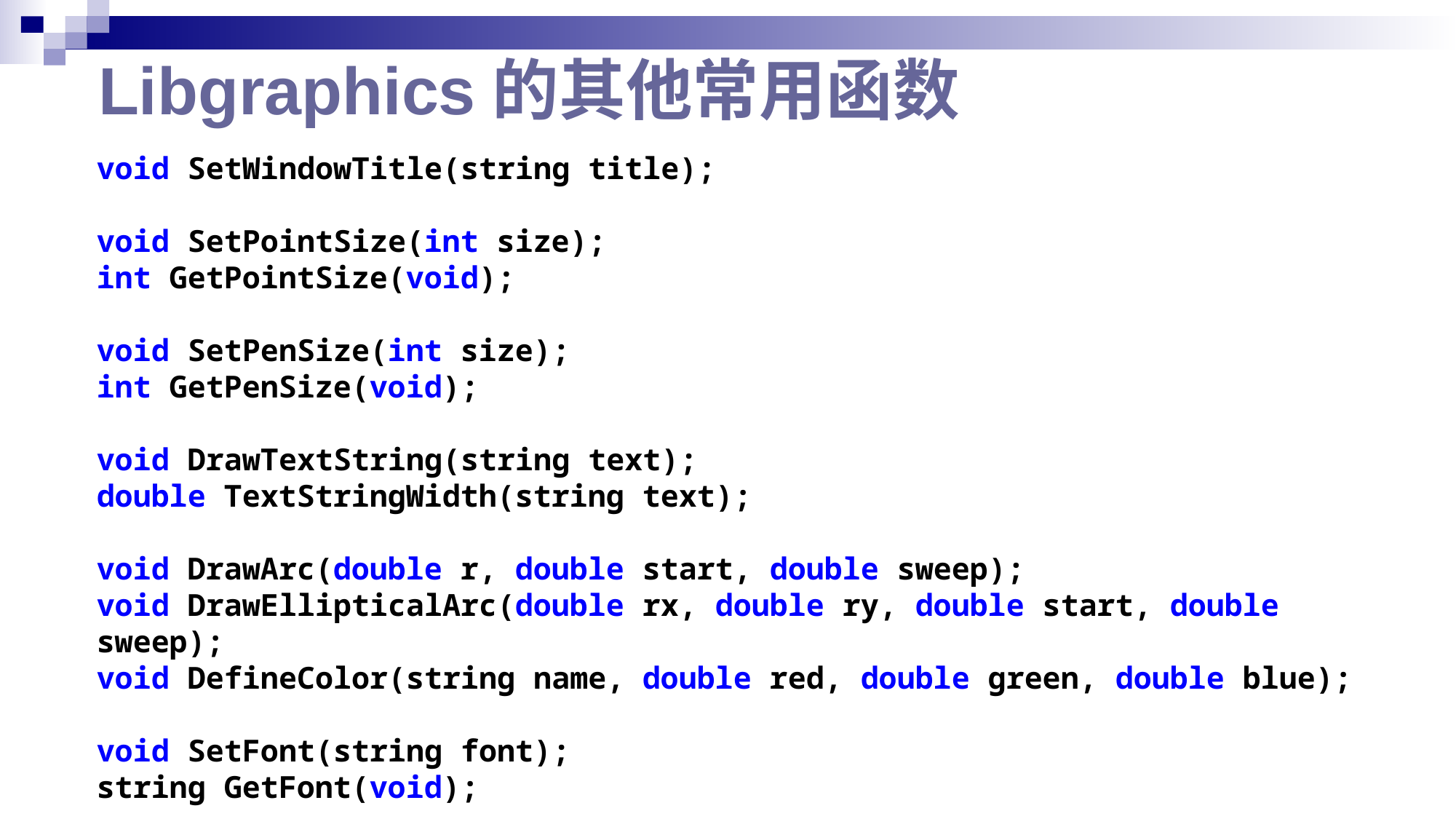

Libgraphics的其他常用函数
void SetWindowTitle(string title);

void SetPointSize(int size);
int GetPointSize(void);

void SetPenSize(int size);
int GetPenSize(void);

void DrawTextString(string text);
double TextStringWidth(string text);

void DrawArc(double r, double start, double sweep);
void DrawEllipticalArc(double rx, double ry, double start, double sweep);
void DefineColor(string name, double red, double green, double blue);

void SetFont(string font);
string GetFont(void);